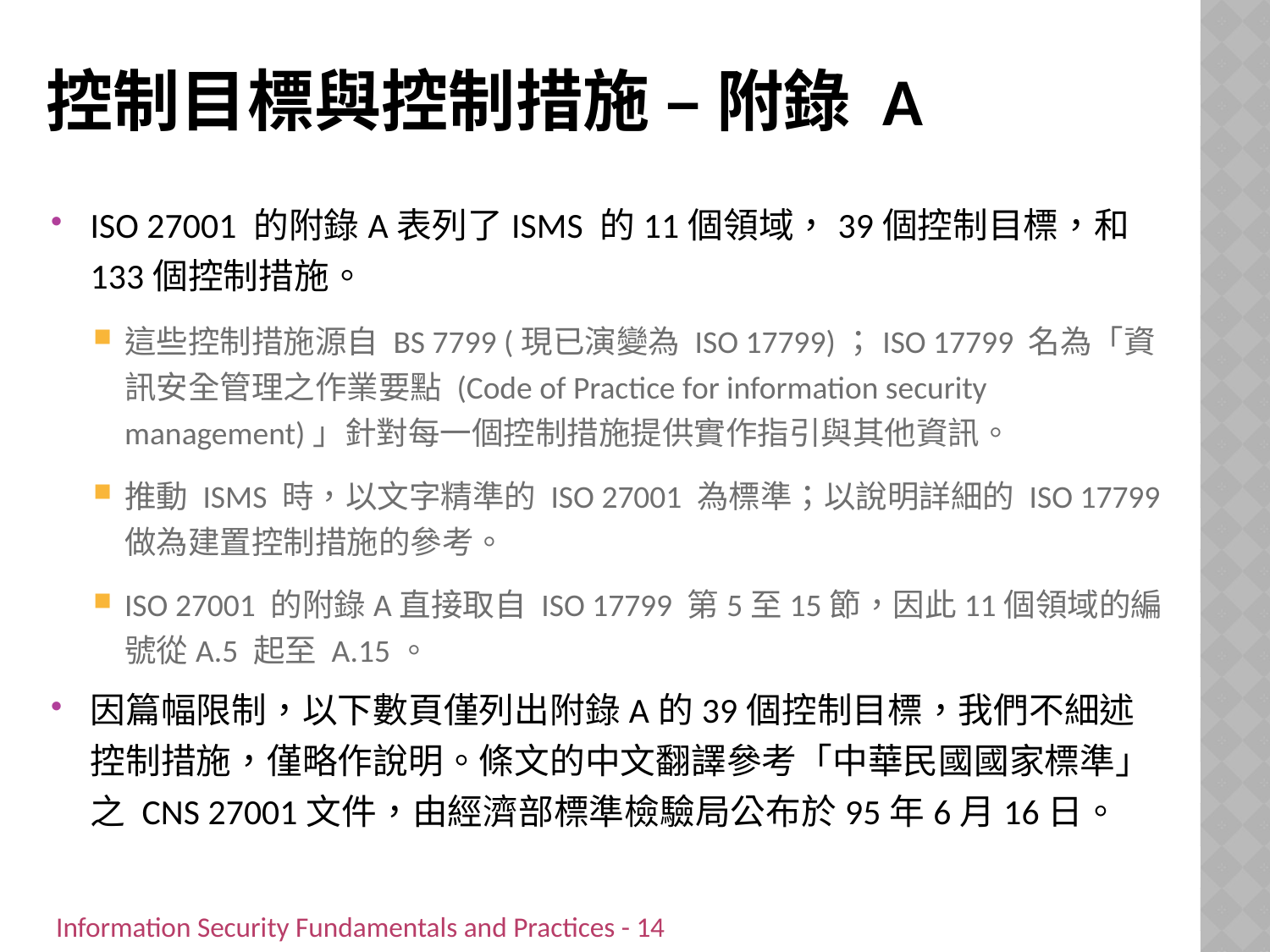

# 控制目標與控制措施 – 附錄 A
ISO 27001 的附錄A表列了ISMS 的11個領域，39個控制目標，和133個控制措施。
這些控制措施源自 BS 7799 (現已演變為 ISO 17799)；ISO 17799 名為「資訊安全管理之作業要點 (Code of Practice for information security management)」針對每一個控制措施提供實作指引與其他資訊。
推動 ISMS 時，以文字精準的 ISO 27001 為標準；以說明詳細的 ISO 17799 做為建置控制措施的參考。
ISO 27001 的附錄A直接取自 ISO 17799 第5至15節，因此11個領域的編號從A.5 起至 A.15。
因篇幅限制，以下數頁僅列出附錄A的39個控制目標，我們不細述控制措施，僅略作說明。條文的中文翻譯參考「中華民國國家標準」之 CNS 27001文件，由經濟部標準檢驗局公布於95年6月16日。